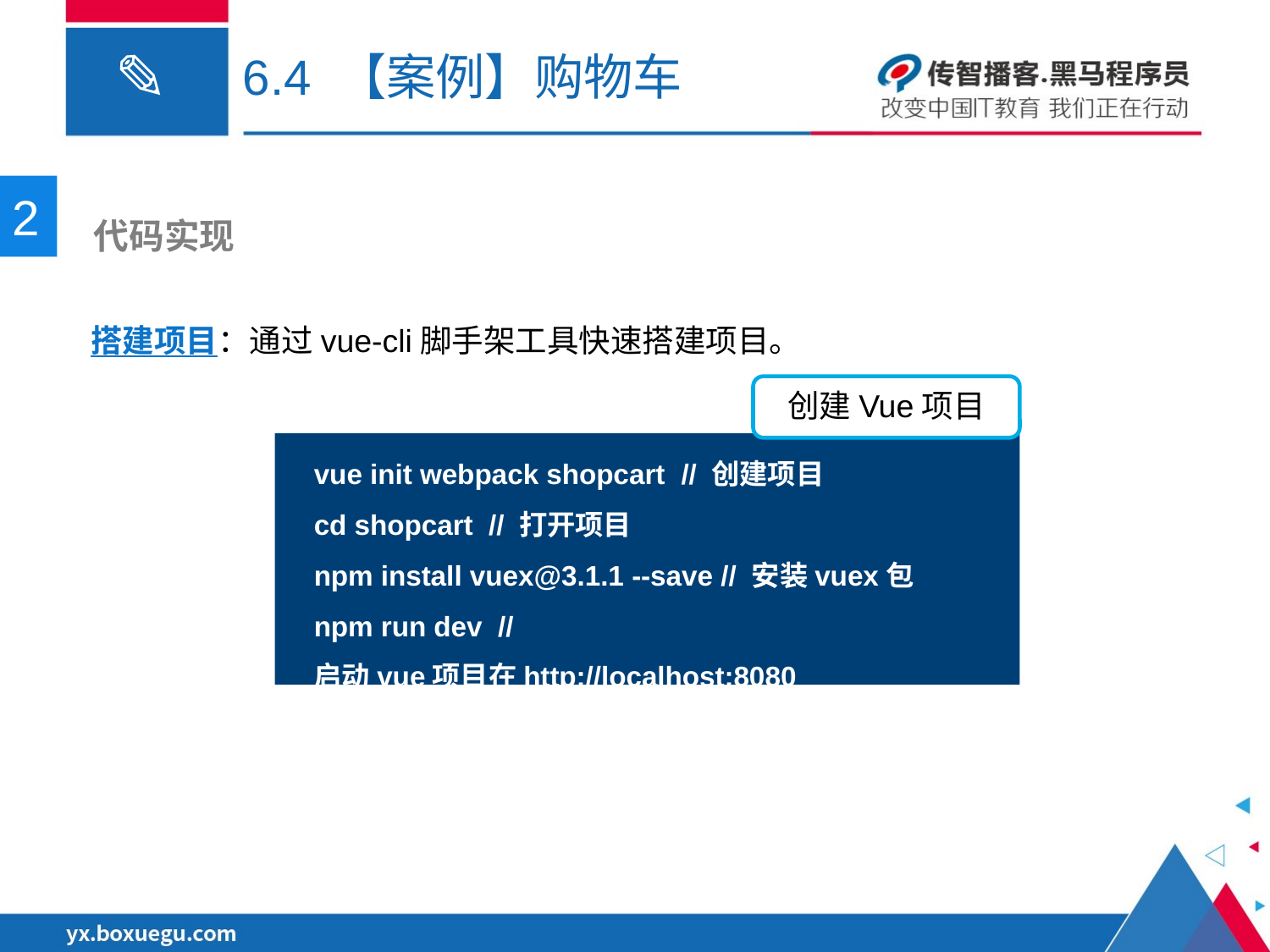

6.4 【案例】购物车

2
  代码实现
搭建项目：通过vue-cli脚手架工具快速搭建项目。
创建Vue项目

vue init webpack shopcart  // 创建项目
cd shopcart  // 打开项目
npm install vuex@3.1.1 --save // 安装vuex包
npm run dev  // 启动vue项目在http://localhost:8080